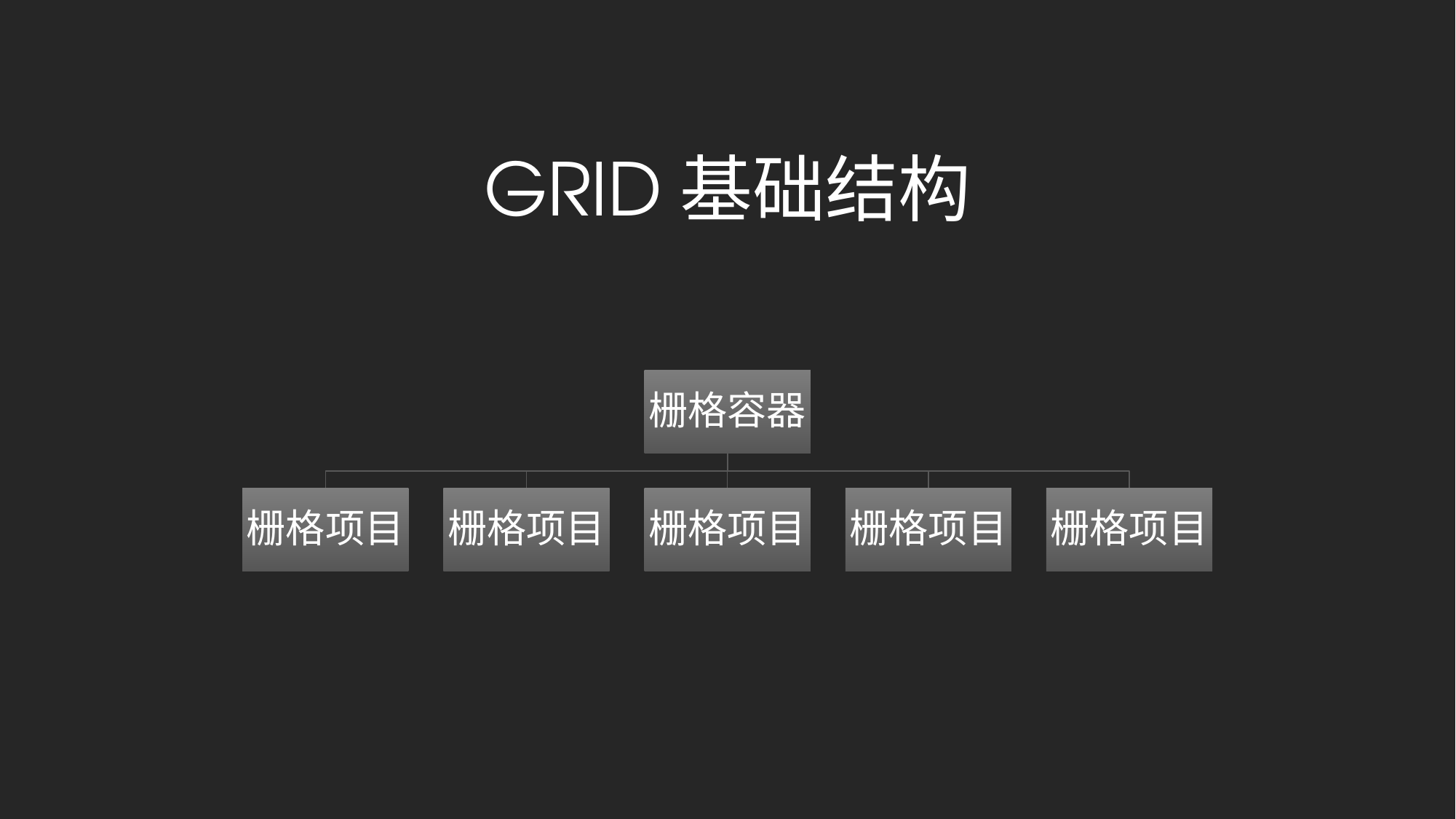

# grid基础结构
栅格容器
栅格项目
栅格项目
栅格项目
栅格项目
栅格项目